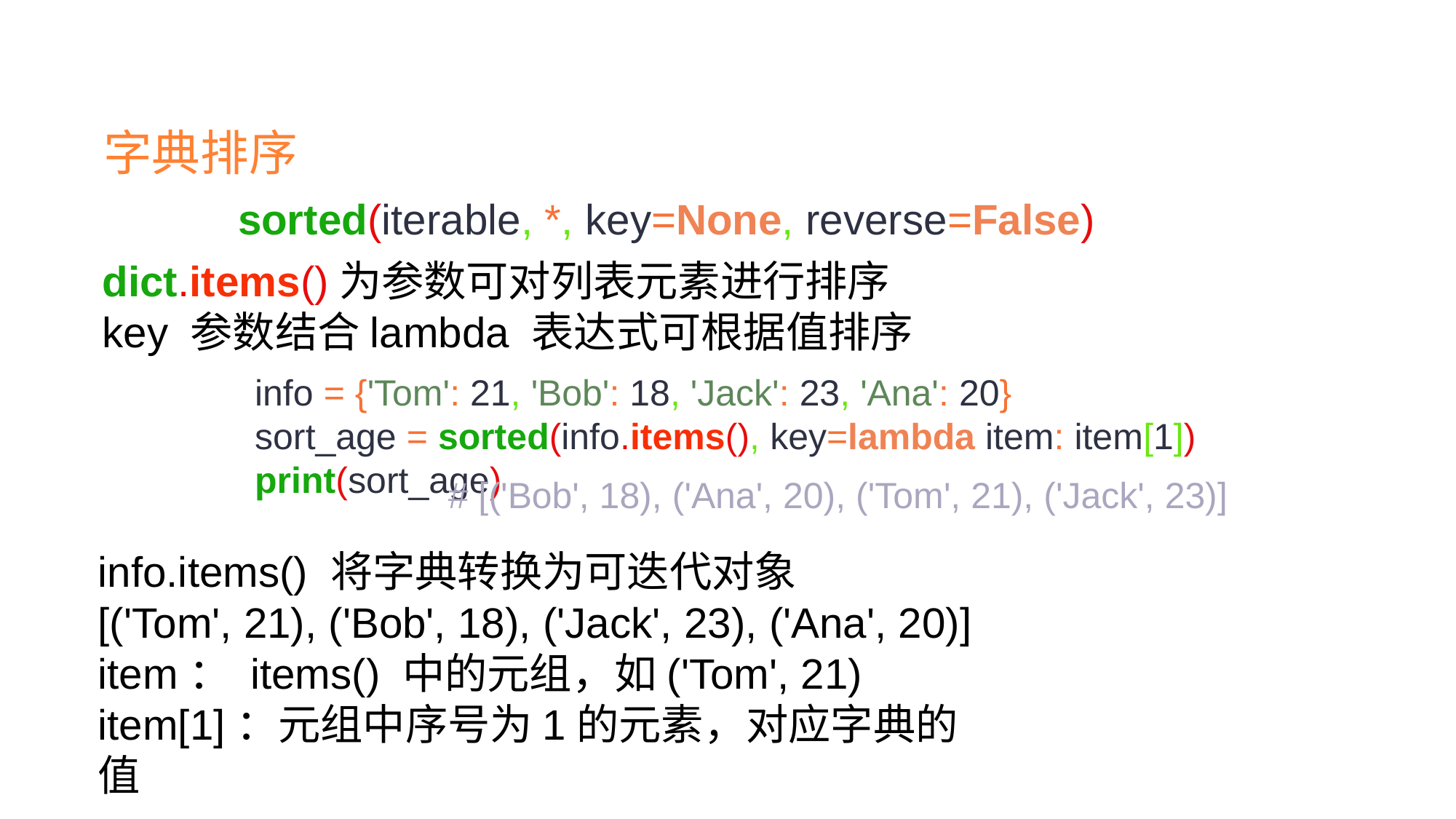

字典排序
sorted(iterable, *, key=None, reverse=False)
dict.items()为参数可对列表元素进行排序
key 参数结合lambda 表达式可根据值排序
info = {'Tom': 21, 'Bob': 18, 'Jack': 23, 'Ana': 20}
sort_age = sorted(info.items(), key=lambda item: item[1])
print(sort_age)
# [('Bob', 18), ('Ana', 20), ('Tom', 21), ('Jack', 23)]
info.items() 将字典转换为可迭代对象
[('Tom', 21), ('Bob', 18), ('Jack', 23), ('Ana', 20)]
item： items() 中的元组，如('Tom', 21)
item[1]：元组中序号为1的元素，对应字典的值